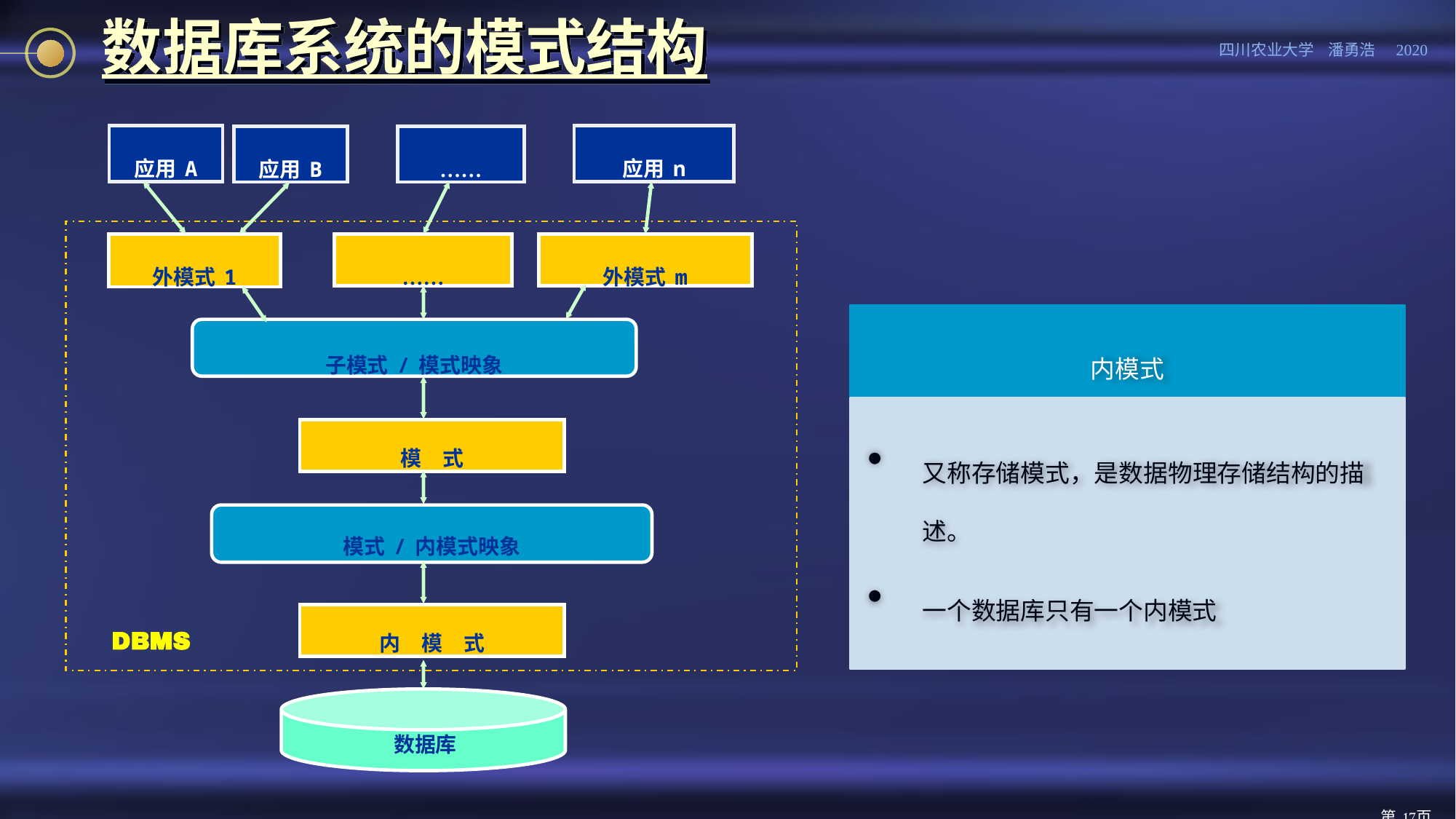

# 数据库系统的模式结构
应用n
应用A
应用B
……

外模式1
……
外模式m

子模式/模式映象

模　式

模式/内模式映象

DBMS
内　模　式

数据库

内模式

又称存储模式，是数据物理存储结构的描述。
一个数据库只有一个内模式